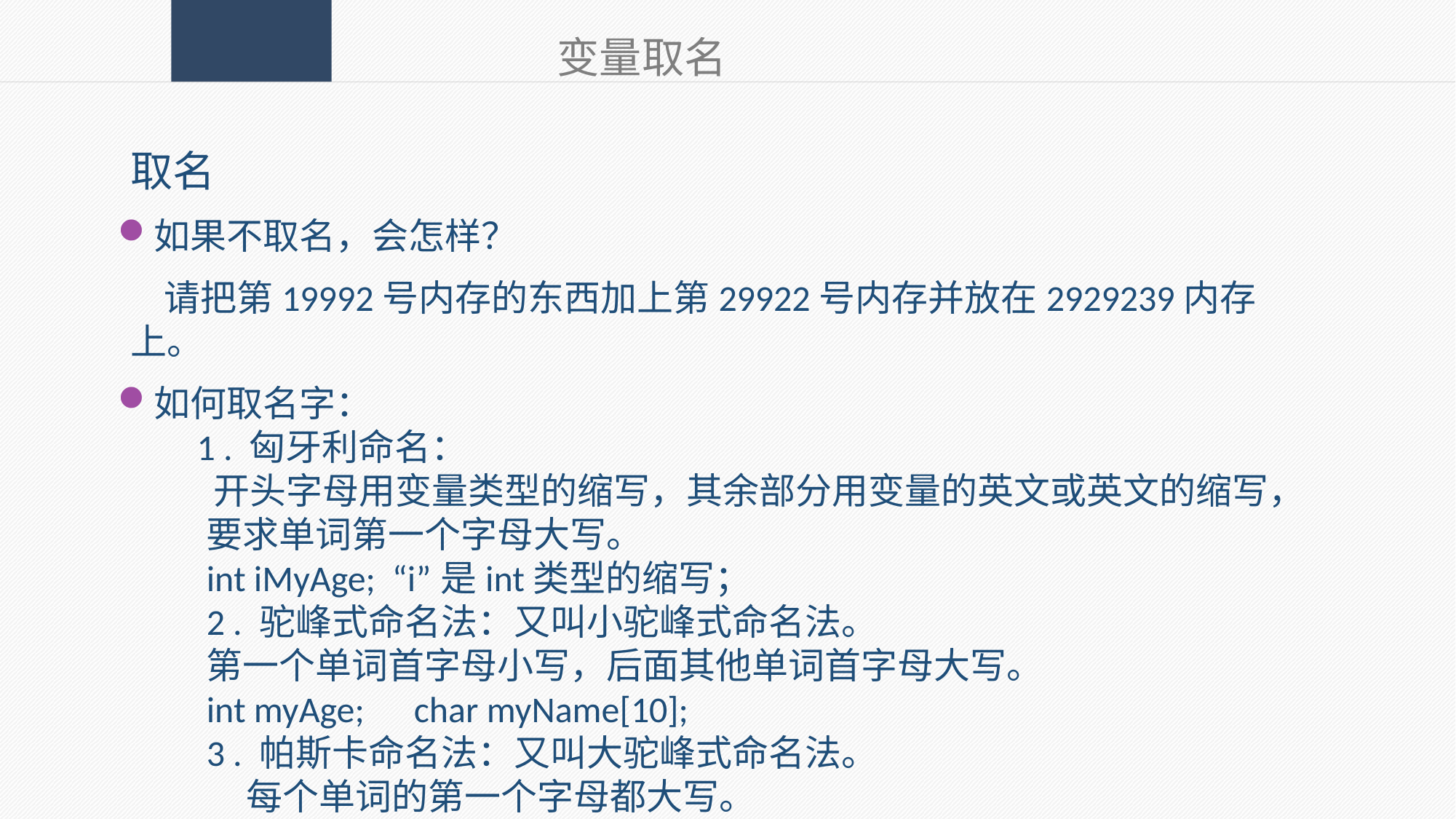

变量取名

取名
如果不取名，会怎样？
   请把第19992号内存的东西加上第29922号内存并放在2929239内存上。
如何取名字：
   1 . 匈牙利命名：
    开头字母用变量类型的缩写，其余部分用变量的英文或英文的缩写，要求单词第一个字母大写。
int iMyAge;  “i”是int类型的缩写； 
2 . 驼峰式命名法：又叫小驼峰式命名法。 
第一个单词首字母小写，后面其他单词首字母大写。
int myAge;      char myName[10]; 
3 . 帕斯卡命名法：又叫大驼峰式命名法。
        每个单词的第一个字母都大写。 
  例如：   int MyAge;